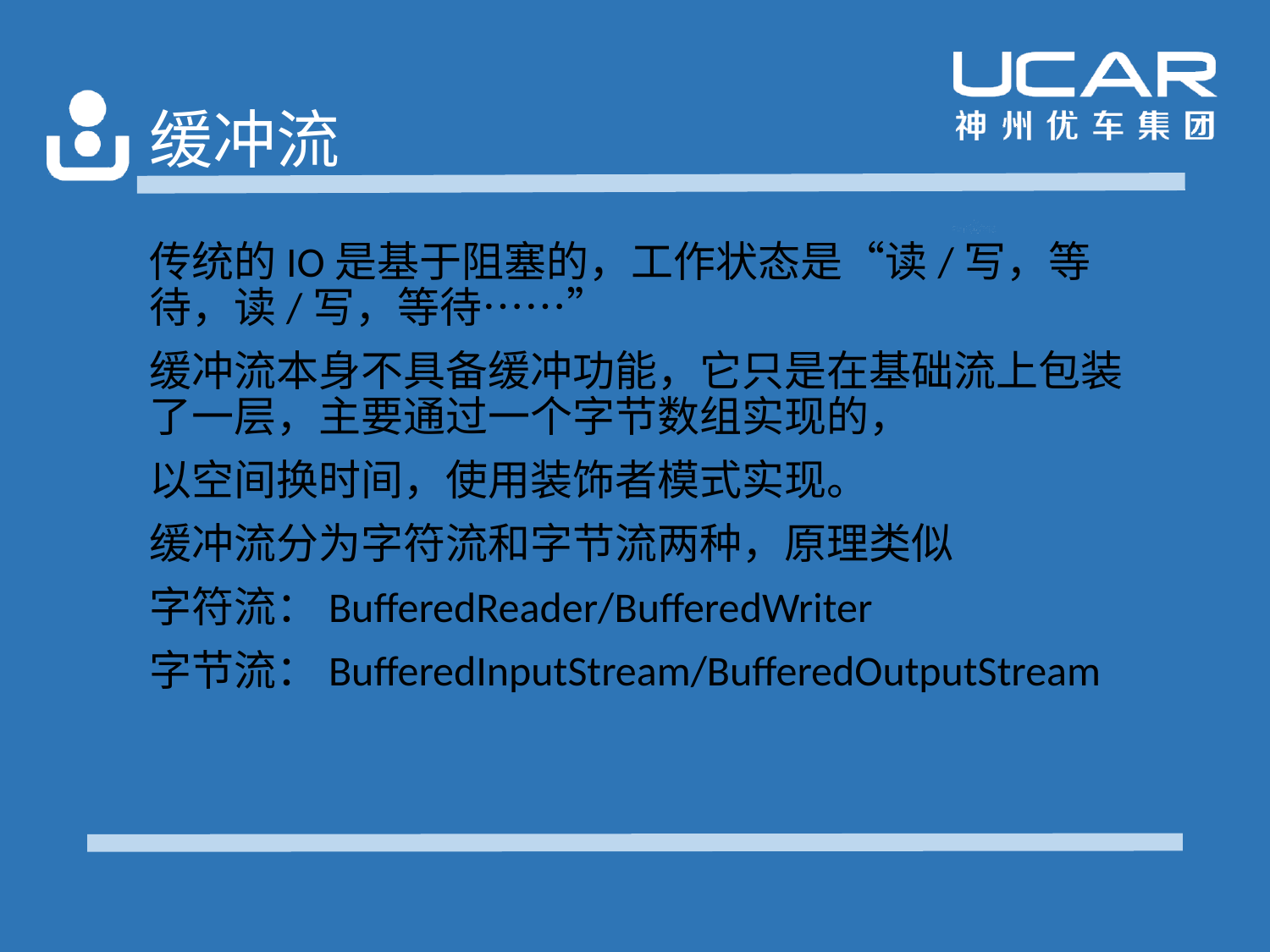

# 缓冲流
传统的IO是基于阻塞的，工作状态是“读/写，等待，读/写，等待……”
缓冲流本身不具备缓冲功能，它只是在基础流上包装了一层，主要通过一个字节数组实现的，
以空间换时间，使用装饰者模式实现。
缓冲流分为字符流和字节流两种，原理类似
字符流：BufferedReader/BufferedWriter
字节流：BufferedInputStream/BufferedOutputStream